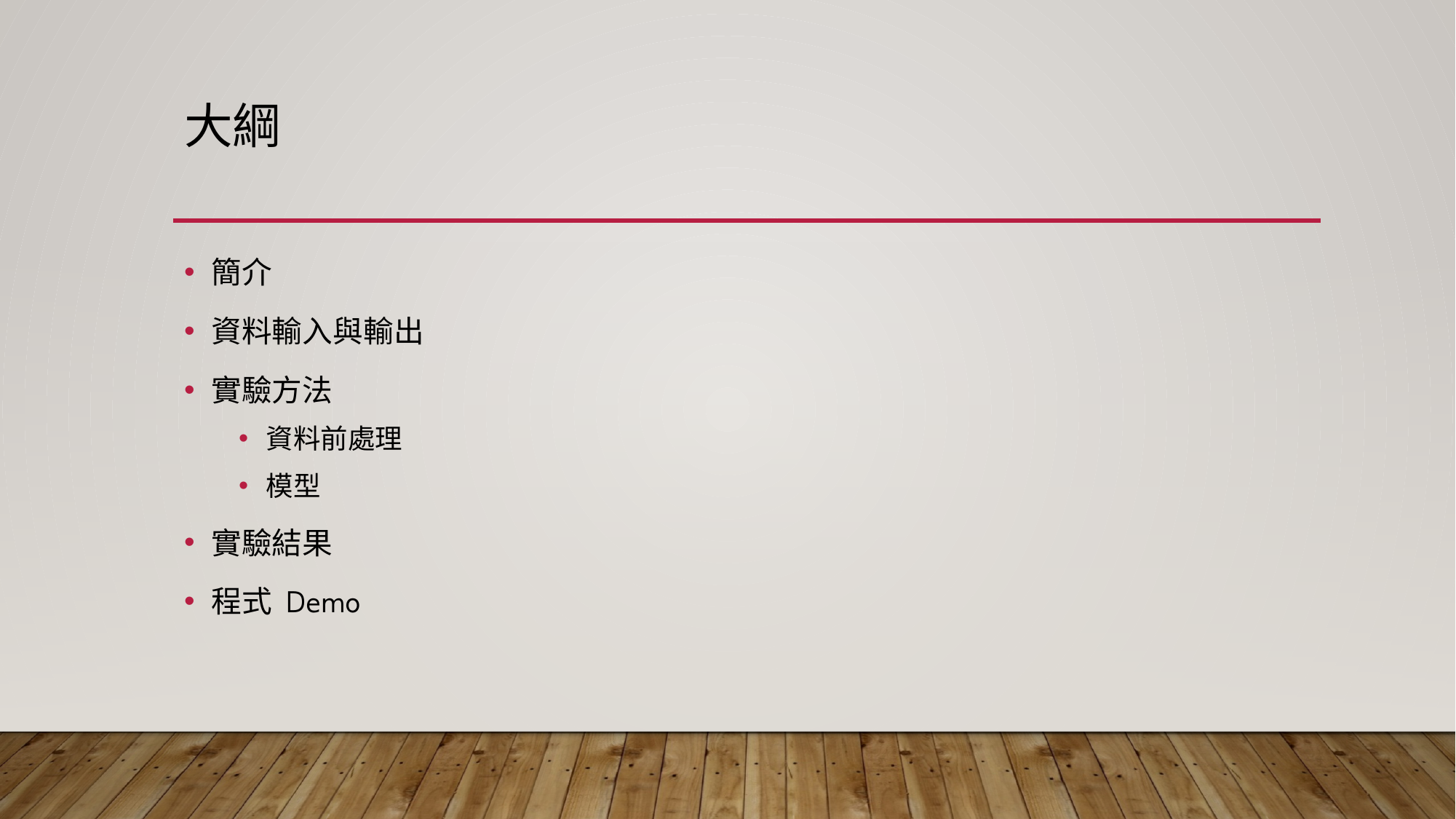

# 大綱
簡介
資料輸入與輸出
實驗方法
資料前處理
模型
實驗結果
程式 Demo